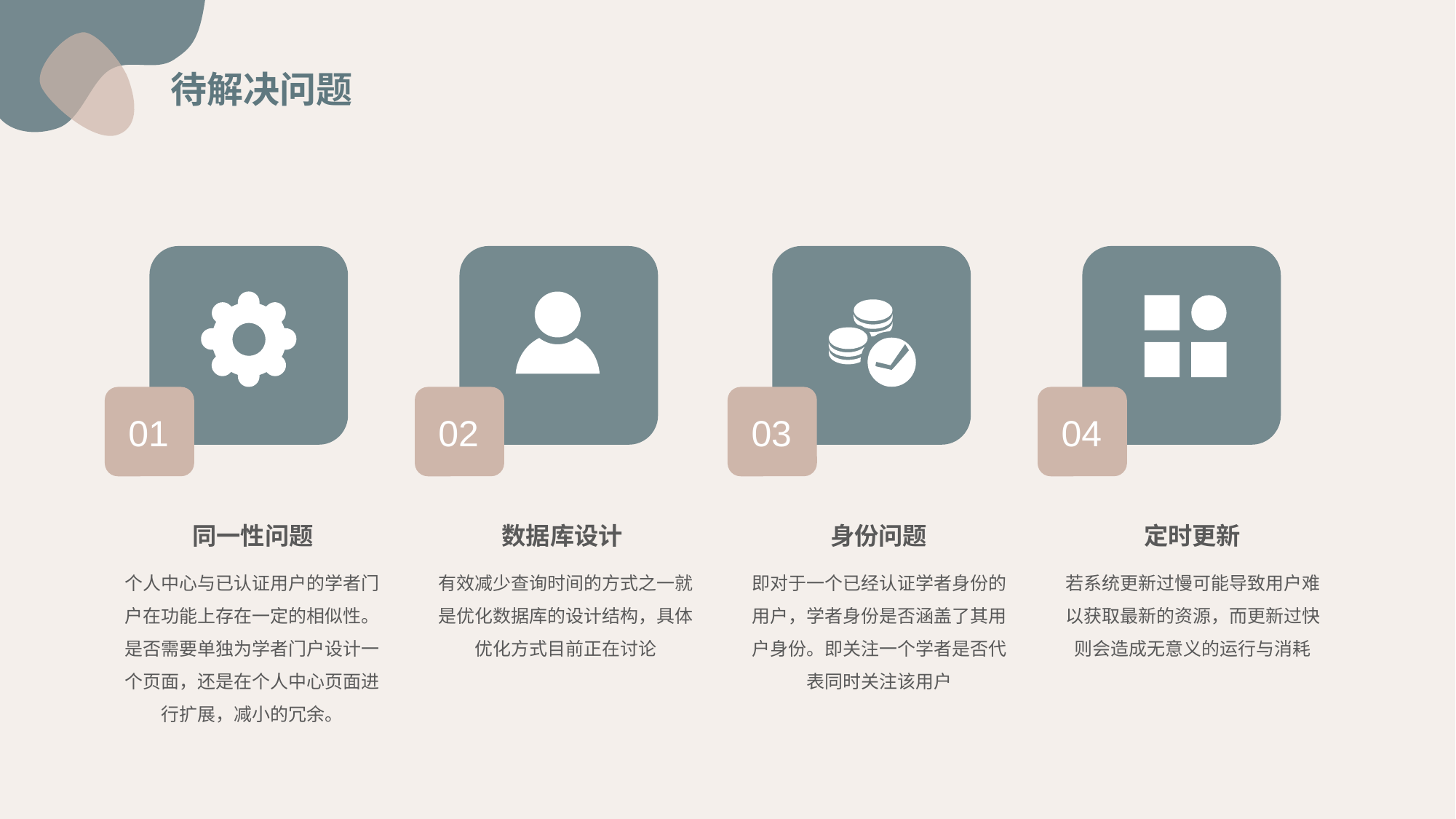

待解决问题

01
02
03
04
同一性问题
数据库设计
身份问题
定时更新
个人中心与已认证用户的学者门户在功能上存在一定的相似性。是否需要单独为学者门户设计一个页面，还是在个人中心页面进行扩展，减小的冗余。
有效减少查询时间的方式之一就是优化数据库的设计结构，具体优化方式目前正在讨论
即对于一个已经认证学者身份的用户，学者身份是否涵盖了其用户身份。即关注一个学者是否代表同时关注该用户
若系统更新过慢可能导致用户难以获取最新的资源，而更新过快则会造成无意义的运行与消耗